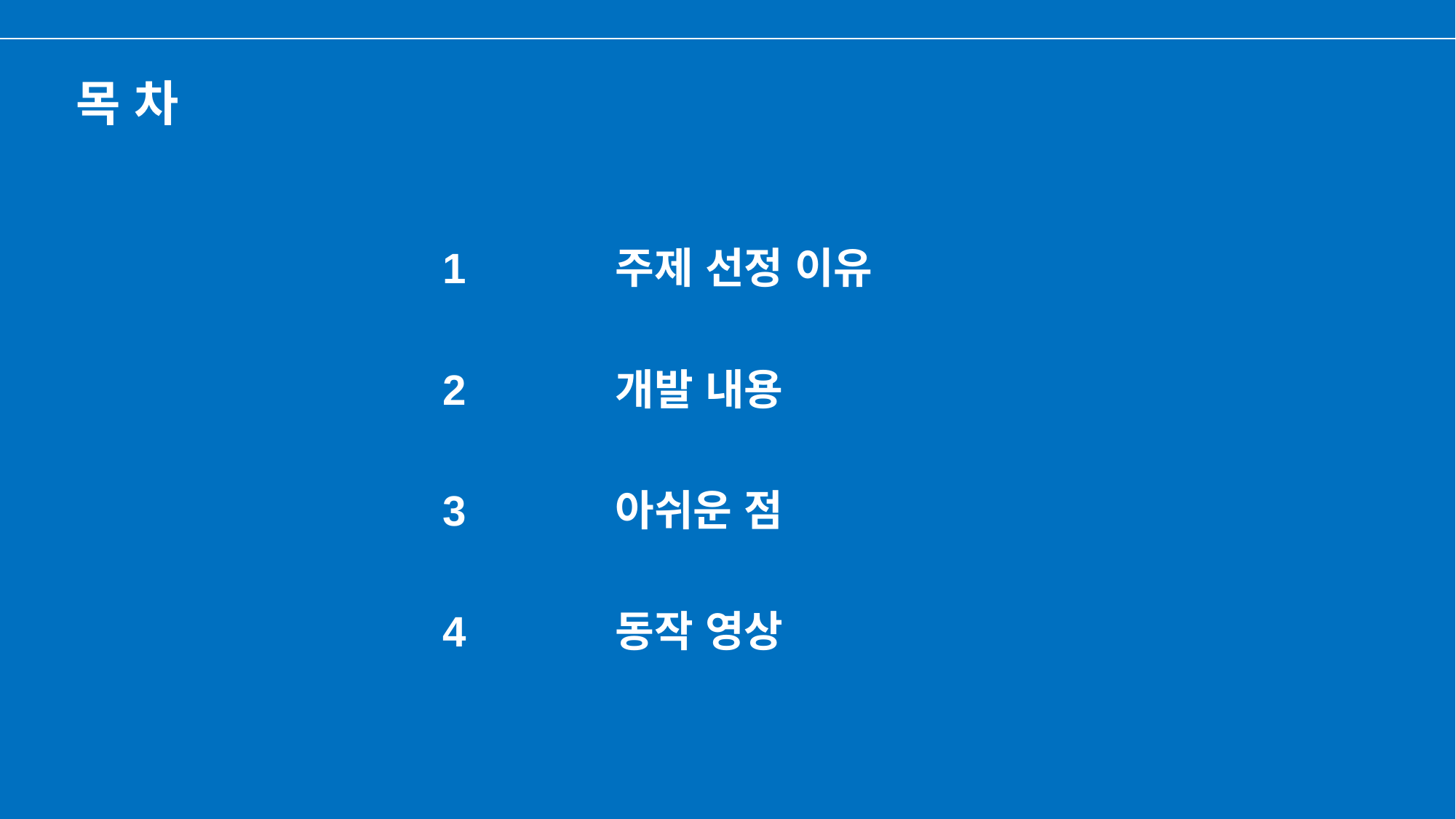

목 차
1
주제 선정 이유
2
개발 내용
3
아쉬운 점
4
동작 영상